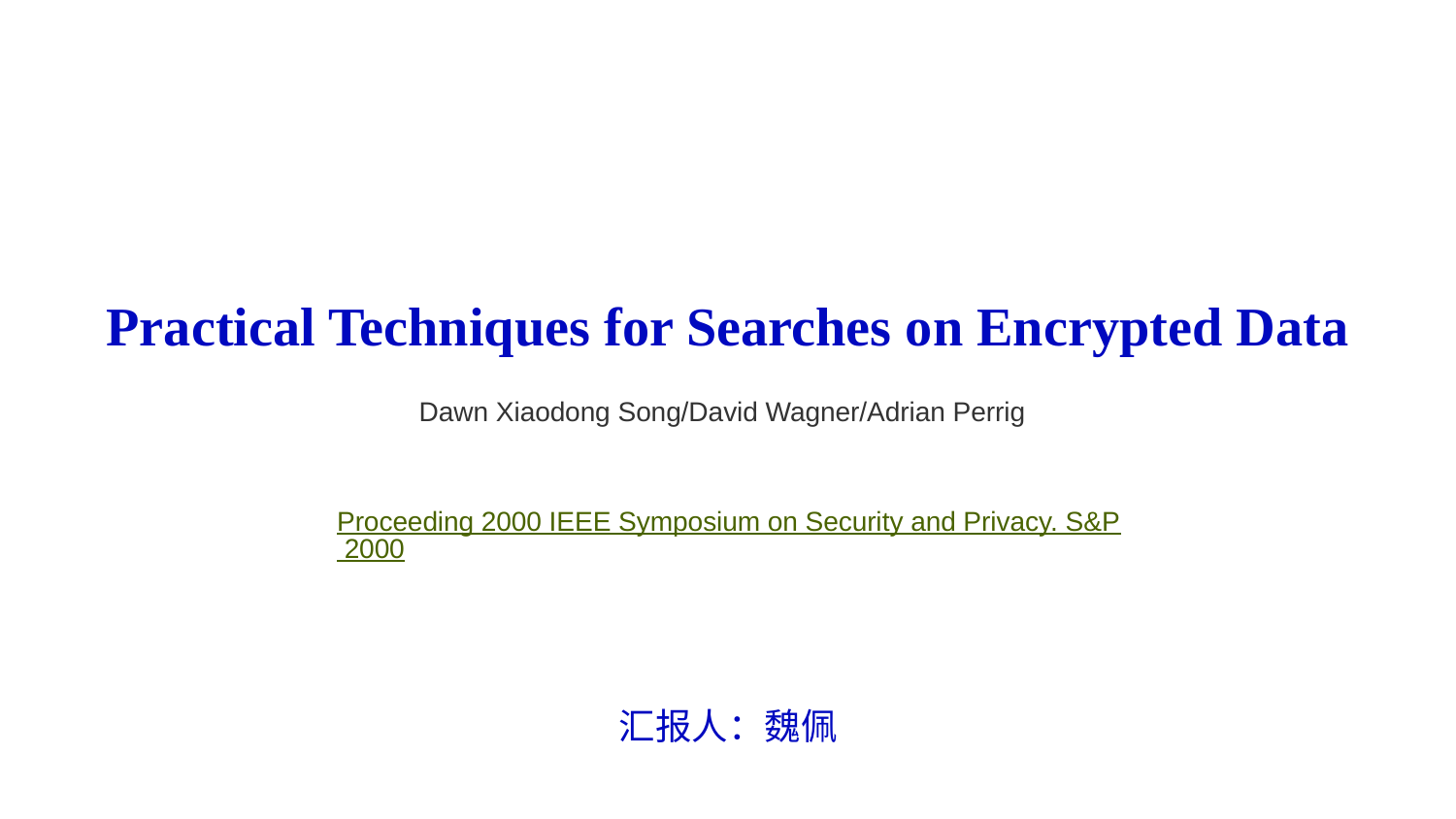

Practical Techniques for Searches on Encrypted Data
 Dawn Xiaodong Song/David Wagner/Adrian Perrig
 Proceeding 2000 IEEE Symposium on Security and Privacy. S&P 2000
汇报人：魏佩